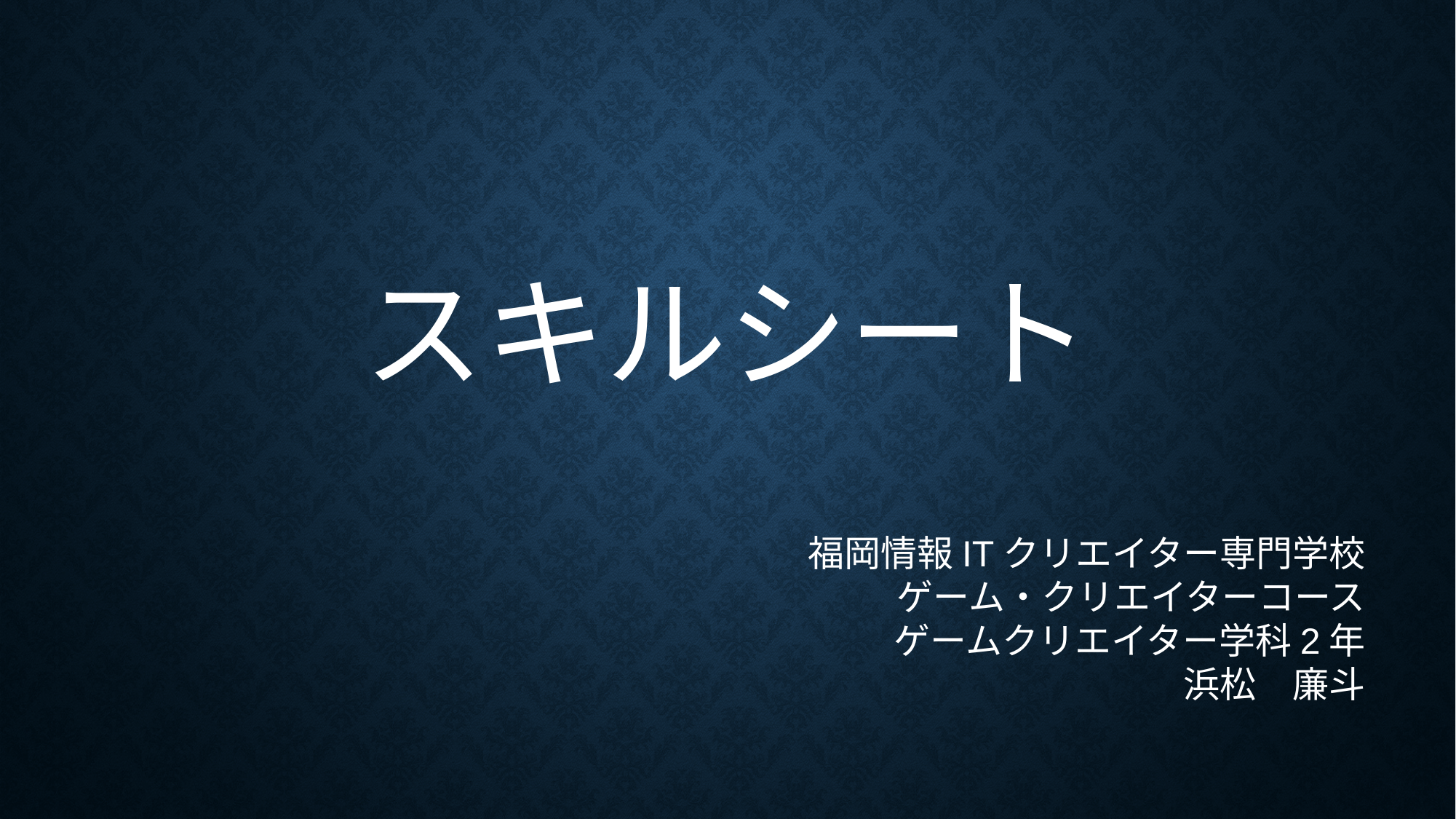

スキルシート
福岡情報ITクリエイター専門学校
ゲーム・クリエイターコース
ゲームクリエイター学科2年
浜松　廉斗